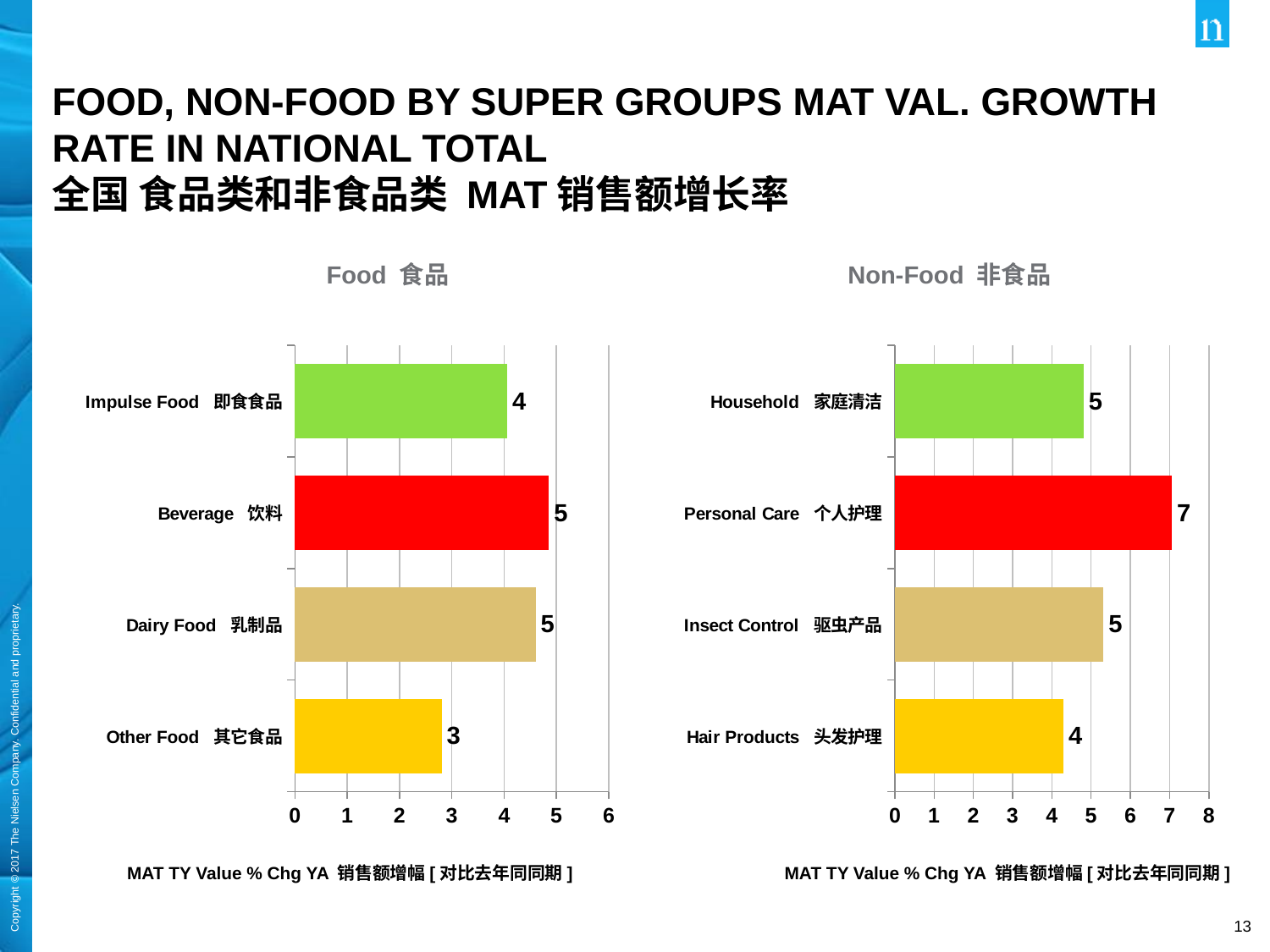

Food, Non-Food By Super Groups MAT Val. Growth Rate in National Total
全国 食品类和非食品类 MAT销售额增长率
Food 食品
Non-Food 非食品

### Chart

| Category | Value % Chg YA 销售额增幅[对比去年同同期] |
|---|---|
| Other Food  其它食品 | 2.809856778 |
| Dairy Food  乳制品 | 4.602112805 |
| Beverage  饮料 | 4.858500222 |
| Impulse Food  即食食品 | 4.058248455 |

### Chart

| Category | Value % Chg YA 销售额增幅[对比去年同同期] |
|---|---|
| Hair Products  头发护理 | 4.299647764 |
| Insect Control  驱虫产品 | 5.316900531 |
| Personal Care  个人护理 | 7.062138949 |
| Household  家庭清洁 | 4.80929101 |
MAT TY Value % Chg YA 销售额增幅[对比去年同同期]
MAT TY Value % Chg YA 销售额增幅[对比去年同同期]